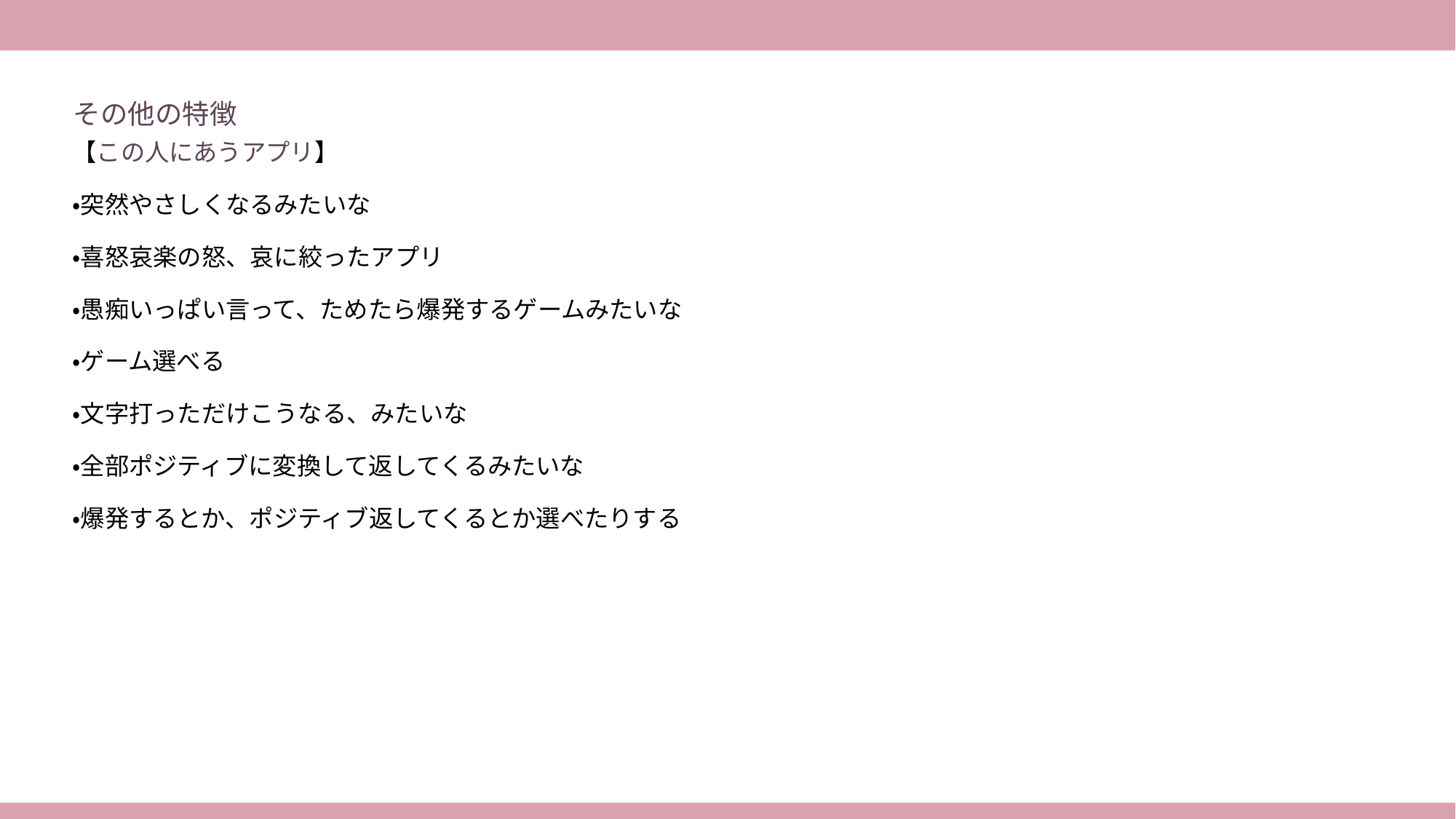

#
【この人にあうアプリ】

・突然やさしくなるみたいな

・喜怒哀楽の怒、哀に絞ったアプリ

・愚痴いっぱい言って、ためたら爆発するゲームみたいな

・ゲーム選べる

・文字打っただけこうなる、みたいな

・全部ポジティブに変換して返してくるみたいな

・爆発するとか、ポジティブ返してくるとか選べたりする